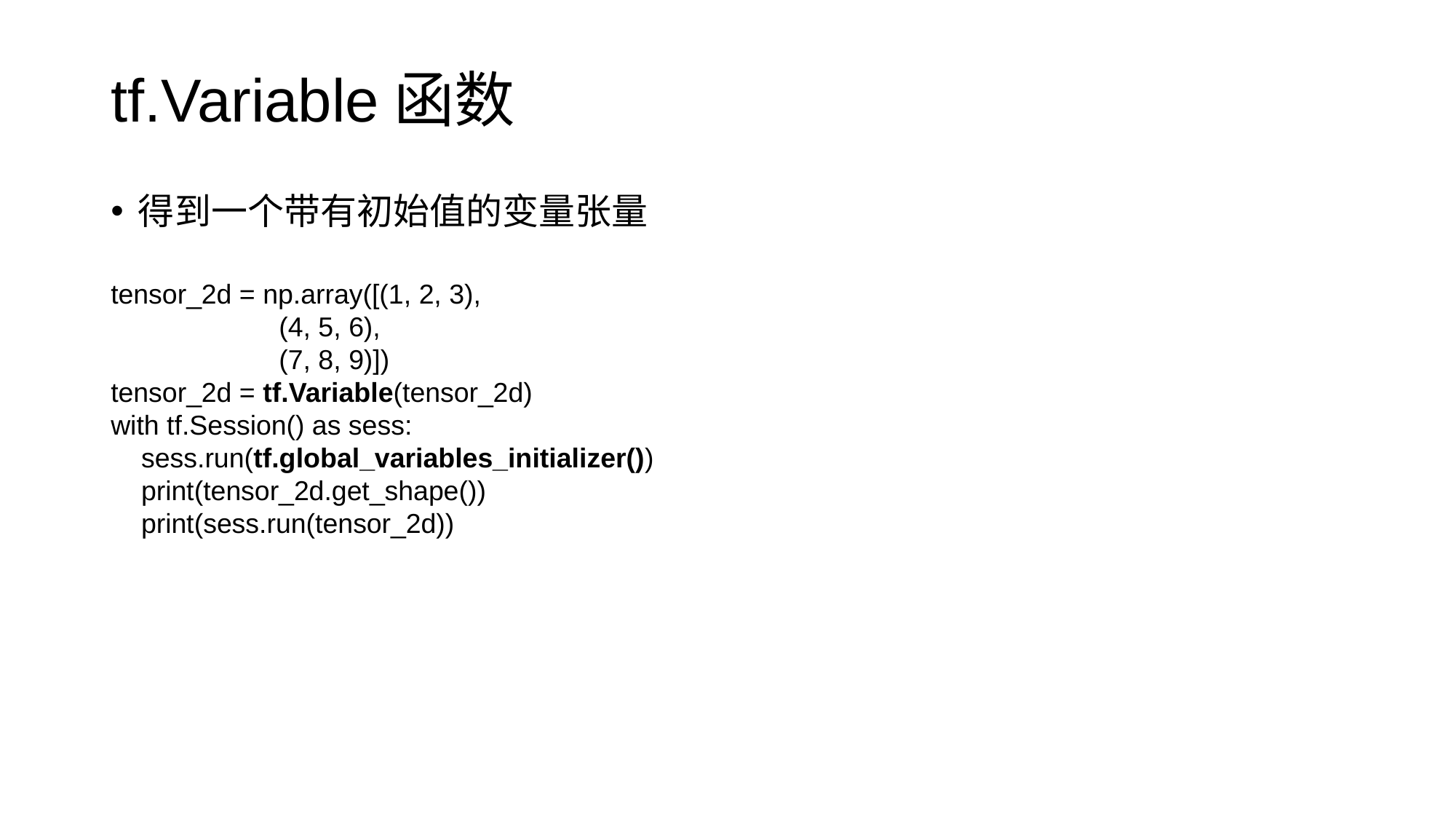

# tf.Variable函数
得到一个带有初始值的变量张量
tensor_2d = np.array([(1, 2, 3),
                      (4, 5, 6),
                      (7, 8, 9)])
tensor_2d = tf.Variable(tensor_2d)
with tf.Session() as sess:
    sess.run(tf.global_variables_initializer())
    print(tensor_2d.get_shape())
    print(sess.run(tensor_2d))